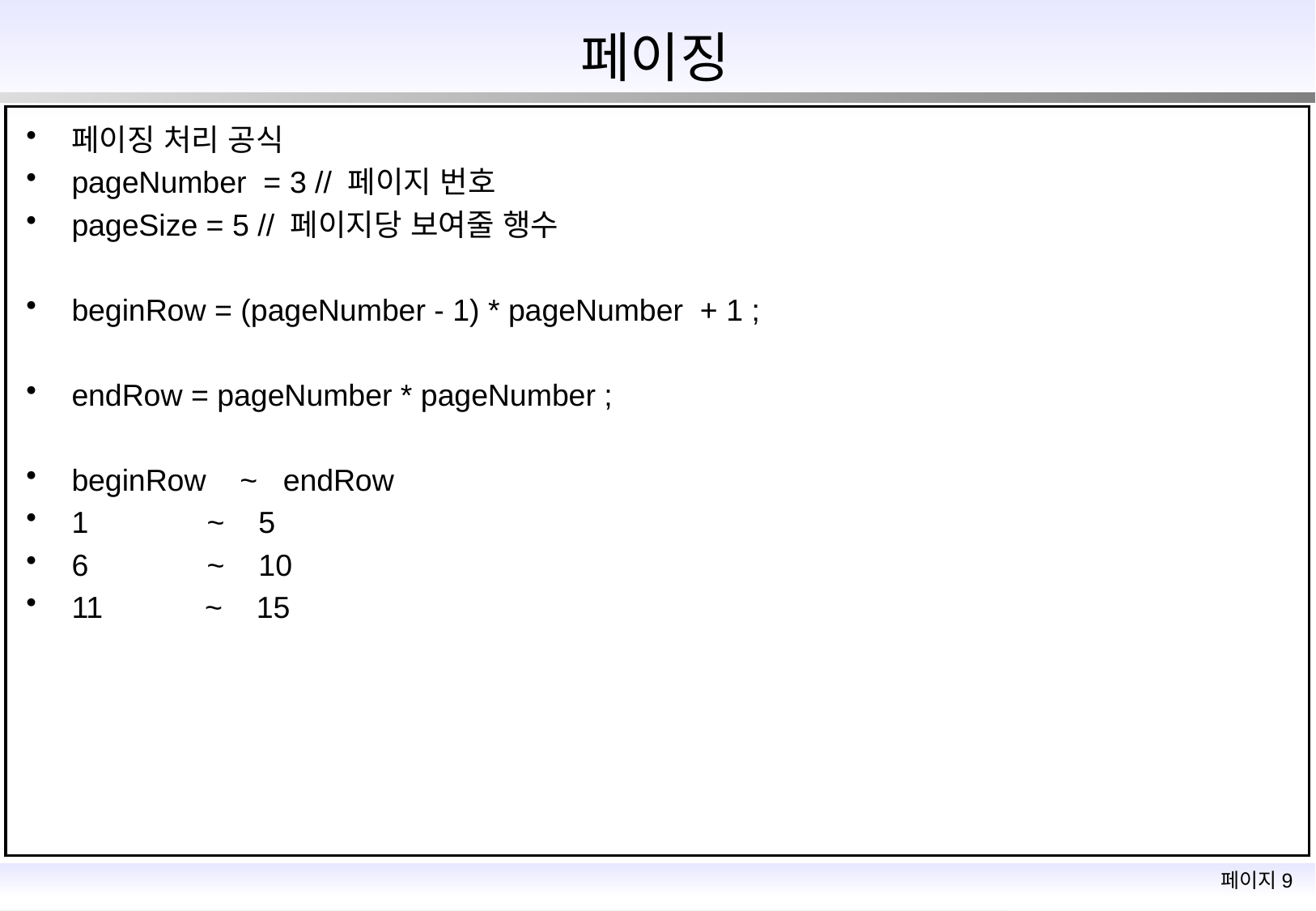

# 페이징
페이징 처리 공식
pageNumber  = 3 // 페이지 번호
pageSize = 5 // 페이지당 보여줄 행수

beginRow = (pageNumber - 1) * pageNumber  + 1 ;

endRow = pageNumber * pageNumber ;

beginRow    ~   endRow
1              ~    5
6              ~    10
11            ~    15